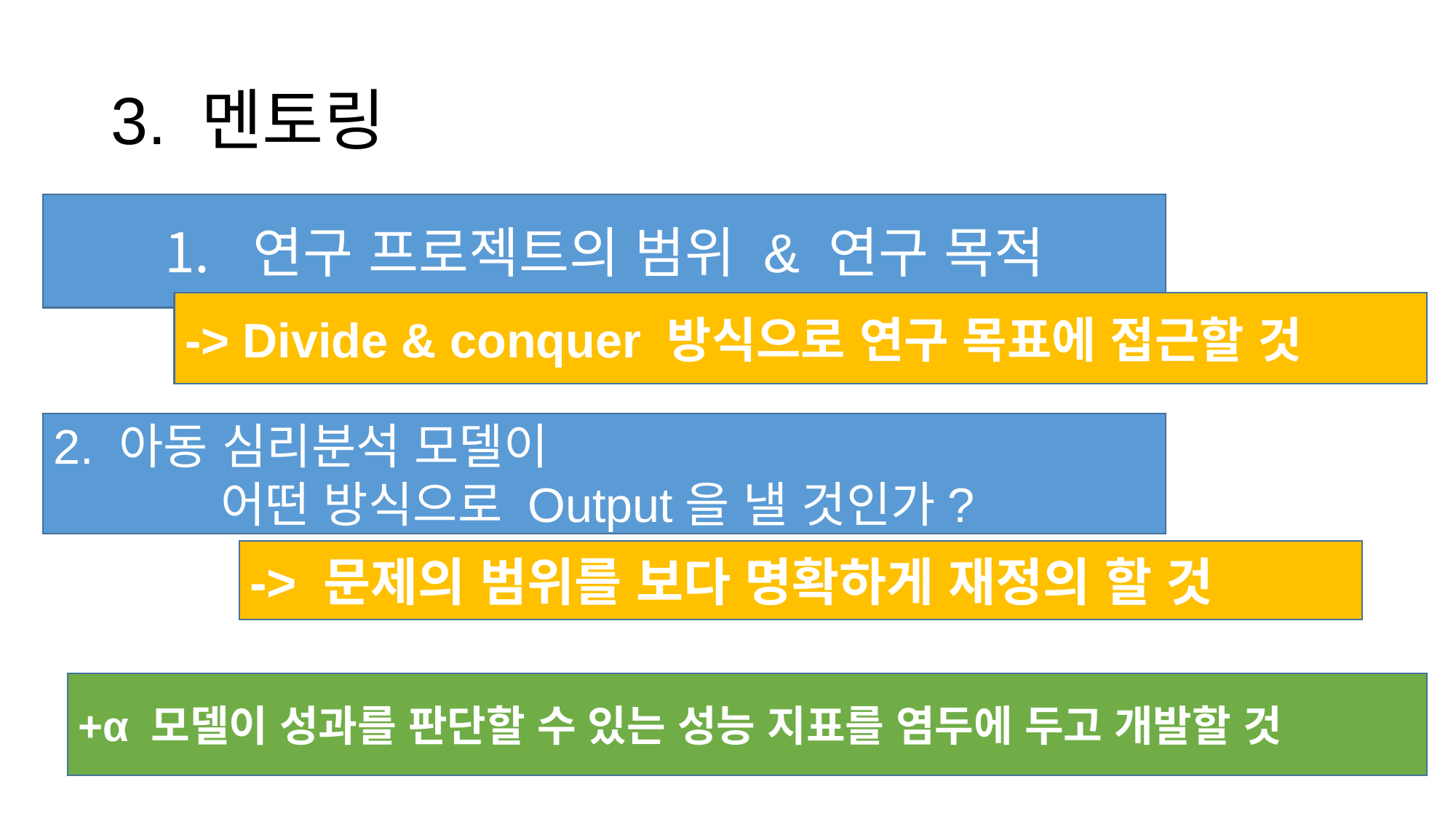

# 3. 멘토링
연구 프로젝트의 범위 & 연구 목적
-> Divide & conquer 방식으로 연구 목표에 접근할 것
2. 아동 심리분석 모델이
어떤 방식으로 Output을 낼 것인가?
-> 문제의 범위를 보다 명확하게 재정의 할 것
+α 모델이 성과를 판단할 수 있는 성능 지표를 염두에 두고 개발할 것